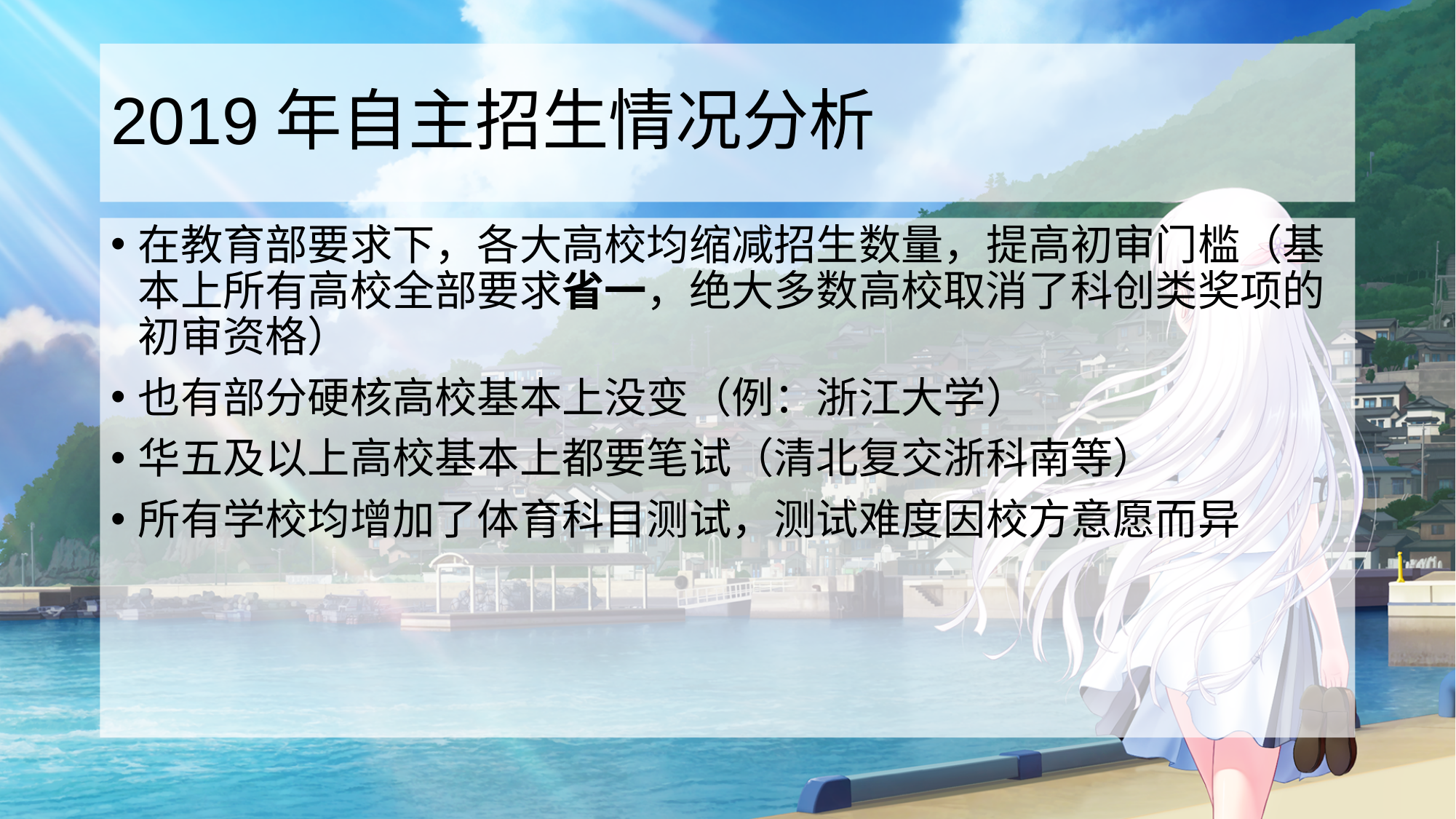

# 2019年自主招生情况分析
在教育部要求下，各大高校均缩减招生数量，提高初审门槛（基本上所有高校全部要求省一，绝大多数高校取消了科创类奖项的初审资格）
也有部分硬核高校基本上没变（例：浙江大学）
华五及以上高校基本上都要笔试（清北复交浙科南等）
所有学校均增加了体育科目测试，测试难度因校方意愿而异